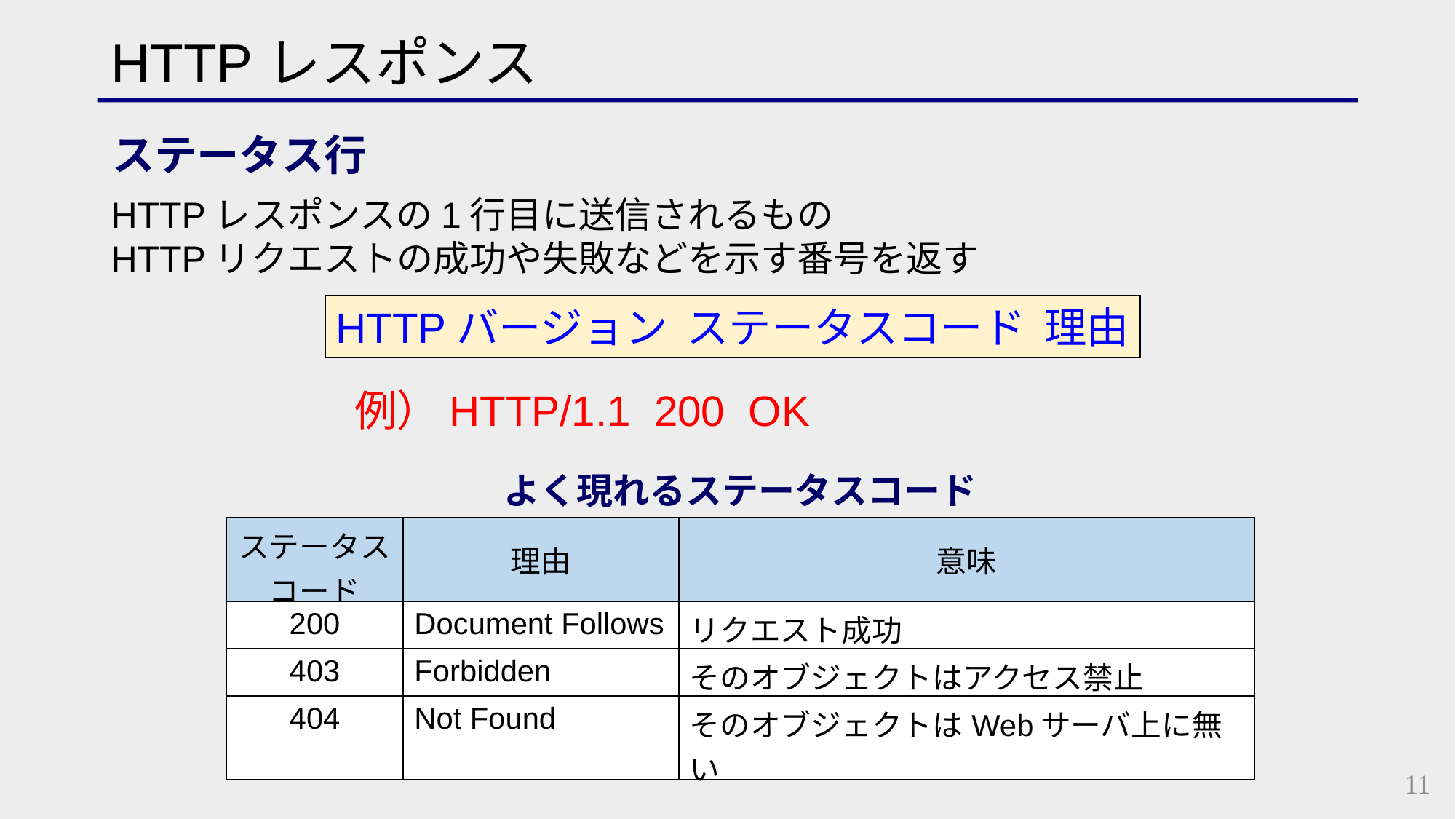

# HTTPレスポンス
ステータス行
HTTPレスポンスの1行目に送信されるもの
HTTPリクエストの成功や失敗などを示す番号を返す
HTTPバージョン  ステータスコード  理由
例）HTTP/1.1  200  OK
よく現れるステータスコード
| ステータスコード | 理由 | 意味 |
| --- | --- | --- |
| 200 | Document Follows | リクエスト成功 |
| 403 | Forbidden | そのオブジェクトはアクセス禁止 |
| 404 | Not Found | そのオブジェクトはWebサーバ上に無い |
11